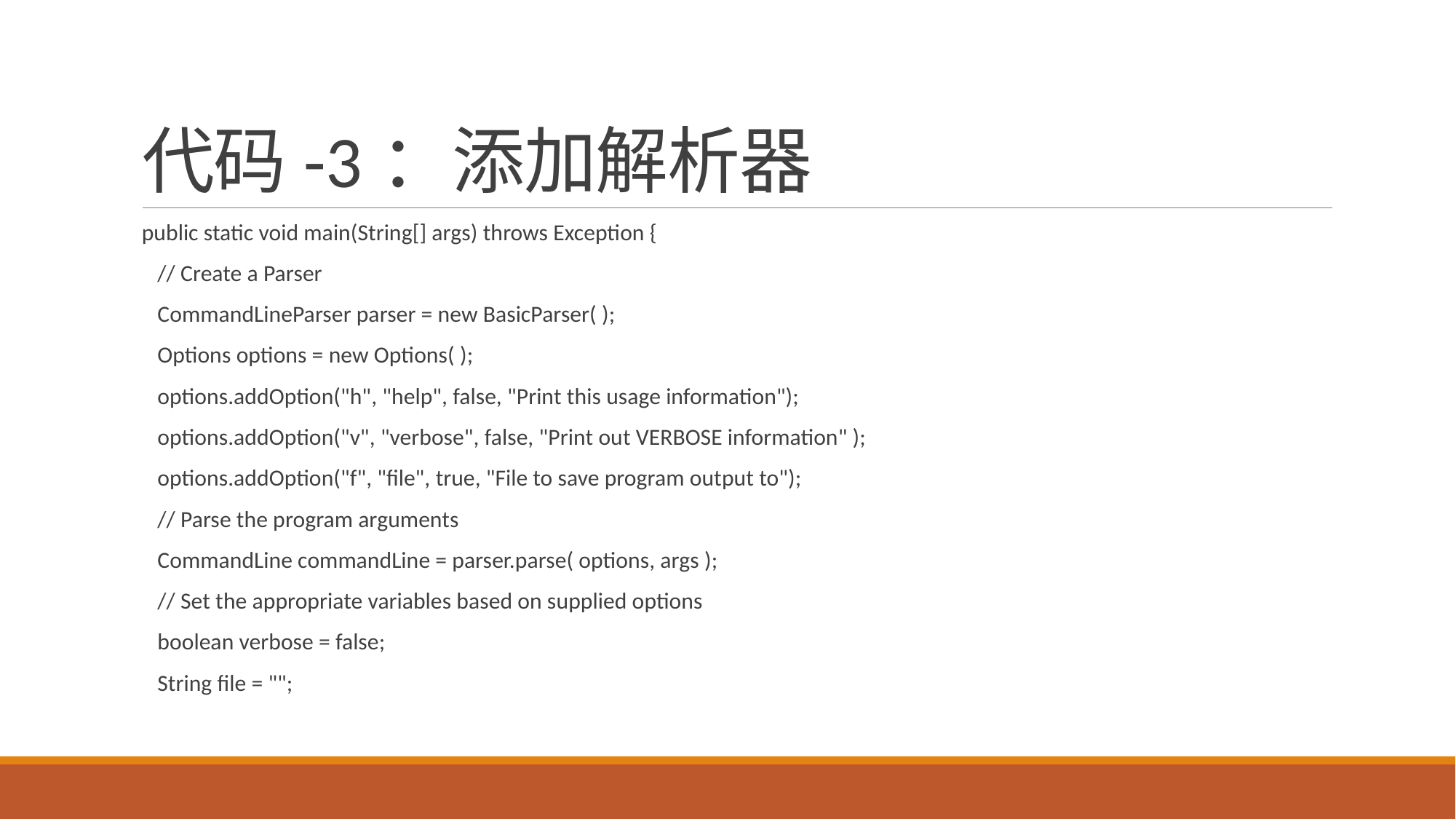

# 代码-3：添加解析器
 public static void main(String[] args) throws Exception {
    // Create a Parser
    CommandLineParser parser = new BasicParser( );
    Options options = new Options( );
    options.addOption("h", "help", false, "Print this usage information");
    options.addOption("v", "verbose", false, "Print out VERBOSE information" );
    options.addOption("f", "file", true, "File to save program output to");
    // Parse the program arguments
    CommandLine commandLine = parser.parse( options, args );
    // Set the appropriate variables based on supplied options
    boolean verbose = false;
    String file = "";